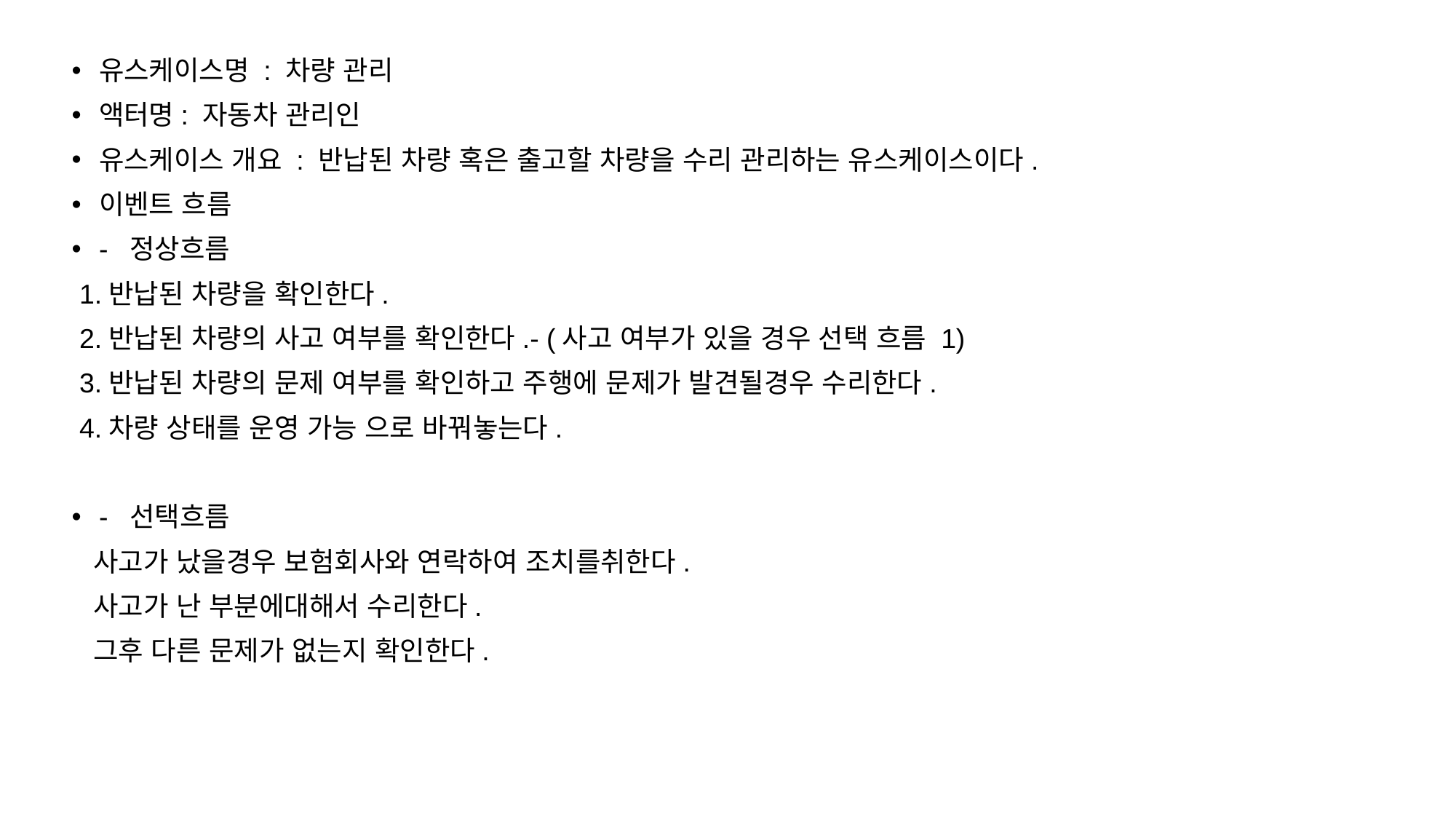

유스케이스명 : 차량 관리
액터명: 자동차 관리인
유스케이스 개요 : 반납된 차량 혹은 출고할 차량을 수리 관리하는 유스케이스이다.
이벤트 흐름
-  정상흐름
 1.반납된 차량을 확인한다.
 2.반납된 차량의 사고 여부를 확인한다.- (사고 여부가 있을 경우 선택 흐름 1)
 3.반납된 차량의 문제 여부를 확인하고 주행에 문제가 발견될경우 수리한다.
 4.차량 상태를 운영 가능 으로 바꿔놓는다.

-  선택흐름
  사고가 났을경우 보험회사와 연락하여 조치를취한다.
  사고가 난 부분에대해서 수리한다.
  그후 다른 문제가 없는지 확인한다.